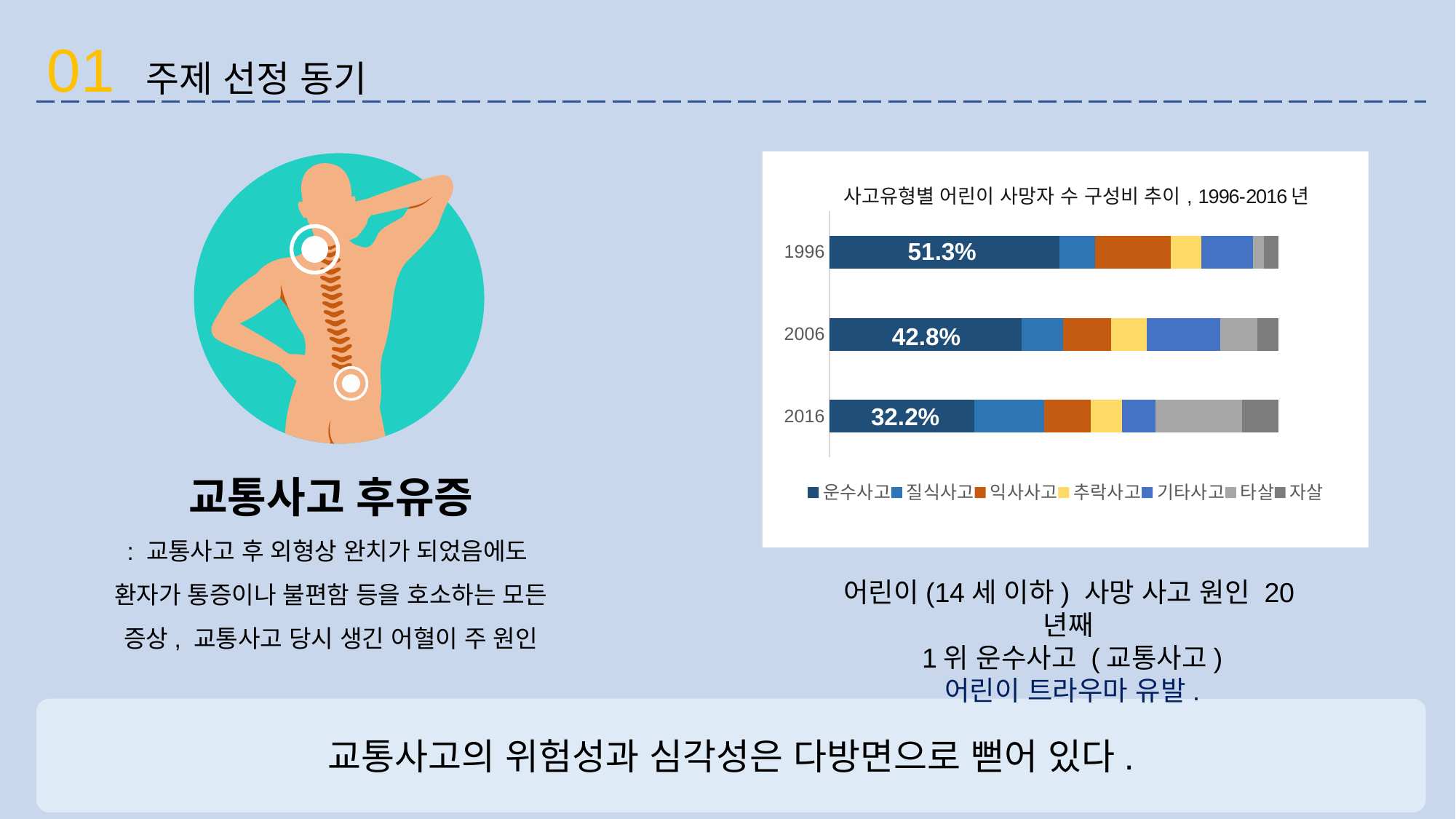

01 주제 선정 동기

### Chart: 사고유형별 어린이 사망자 수 구성비 추이, 1996-2016년

| Category | 운수사고 | 질식사고 | 익사사고 | 추락사고 | 기타사고 | 타살 | 자살 |
|---|---|---|---|---|---|---|---|
| 2016 | 32.2 | 15.6 | 10.4 | 7.0 | 7.4 | 19.3 | 8.1 |
| 2006 | 42.8 | 9.3 | 10.6 | 7.9 | 16.4 | 8.3 | 4.7 |
| 1996 | 51.3 | 7.9 | 16.8 | 6.8 | 11.5 | 2.4 | 3.3 |

51.3%
42.8%
32.2%
교통사고 후유증
: 교통사고 후 외형상 완치가 되었음에도
환자가 통증이나 불편함 등을 호소하는 모든 증상, 교통사고 당시 생긴 어혈이 주 원인
어린이(14세 이하) 사망 사고 원인 20년째
1위 운수사고 (교통사고)
어린이 트라우마 유발.
교통사고의 위험성과 심각성은 다방면으로 뻗어 있다.